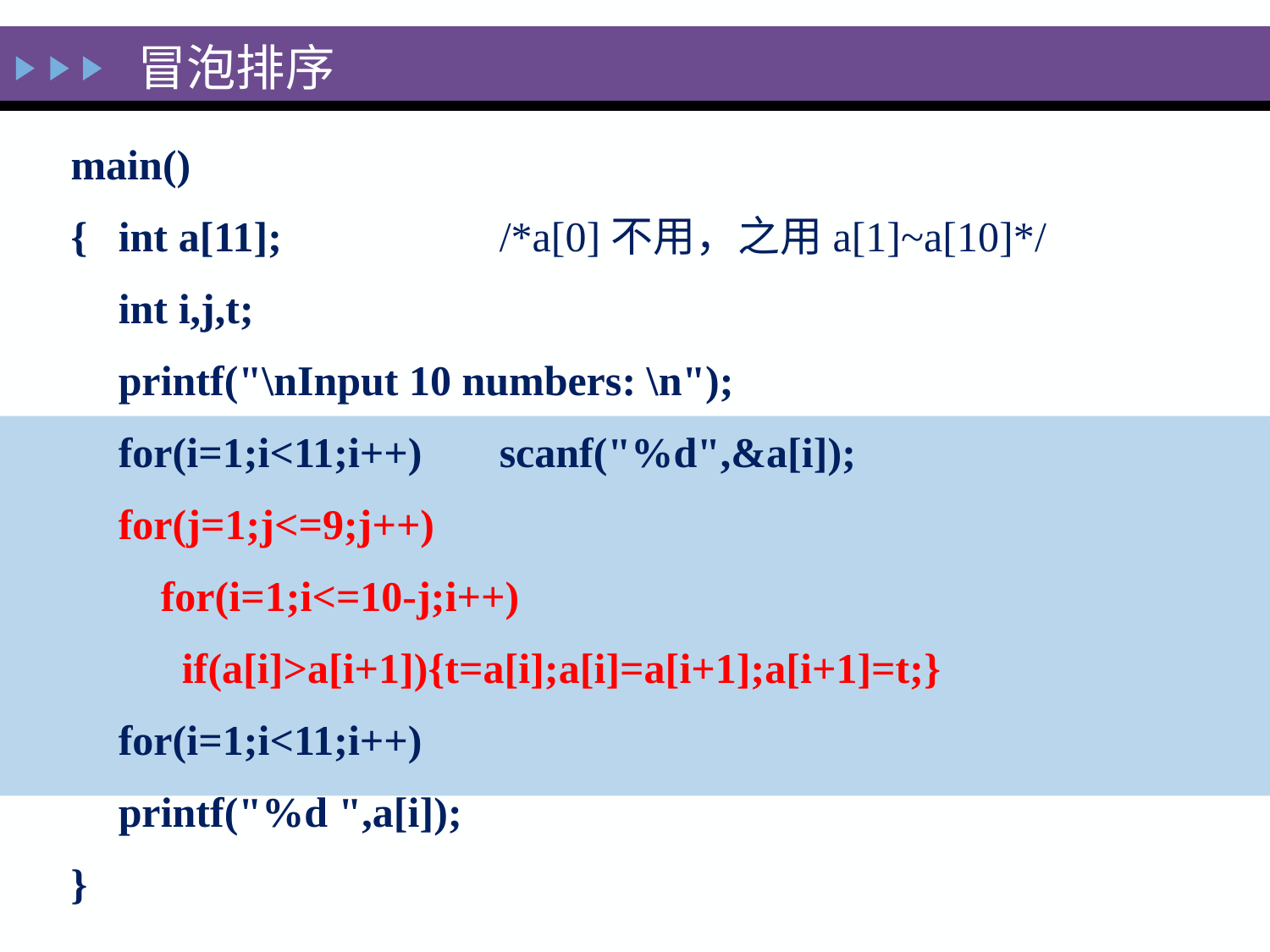

冒泡排序
main()
{	int a[11];		/*a[0]不用，之用a[1]~a[10]*/
	int i,j,t;
	printf("\nInput 10 numbers: \n");
	for(i=1;i<11;i++)	scanf("%d",&a[i]);
	for(j=1;j<=9;j++)
	    for(i=1;i<=10-j;i++)
	      if(a[i]>a[i+1]){t=a[i];a[i]=a[i+1];a[i+1]=t;}
	for(i=1;i<11;i++)
	printf("%d ",a[i]);
}